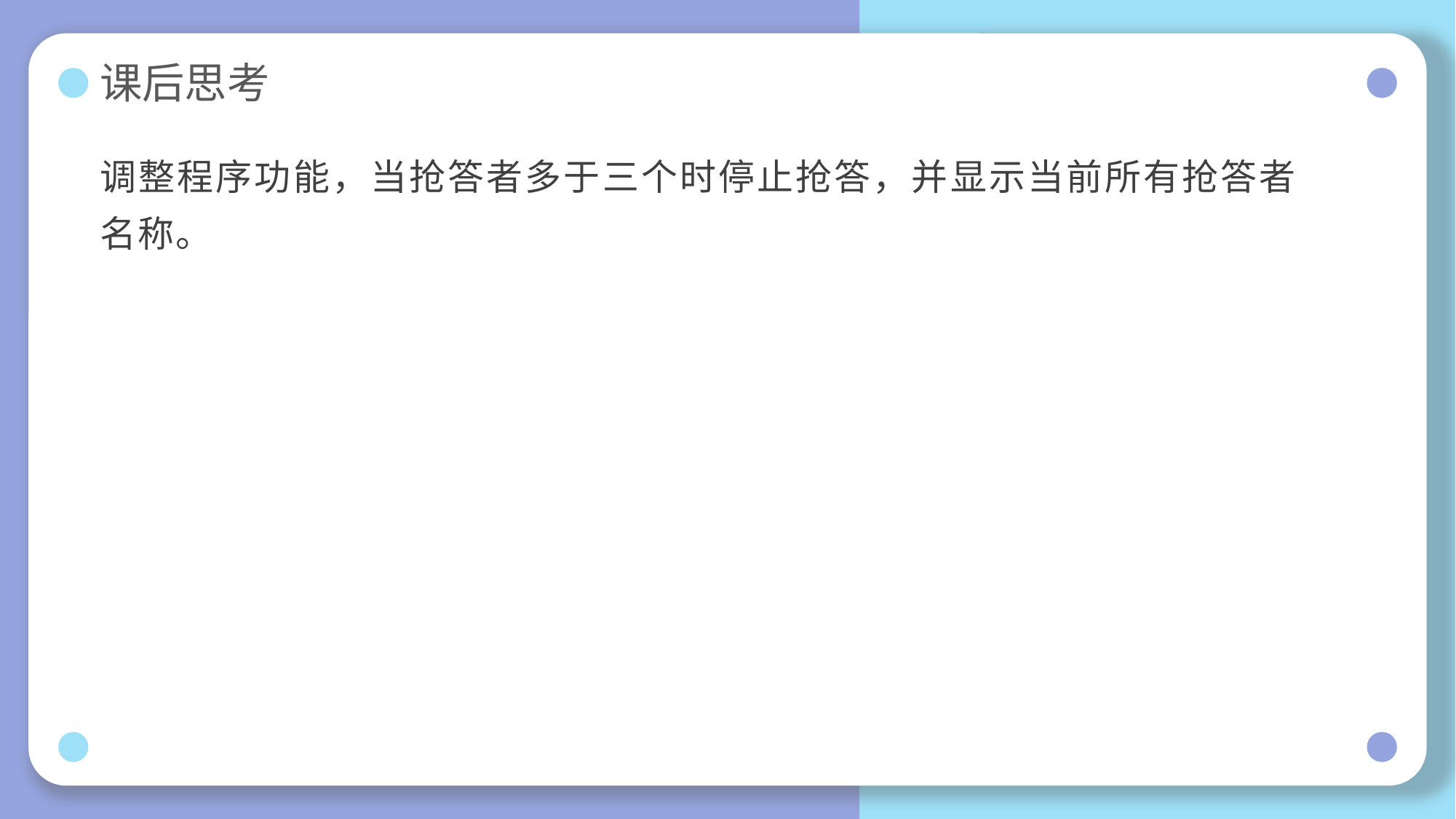

# 课后思考
调整程序功能，当抢答者多于三个时停止抢答，并显示当前所有抢答者名称。